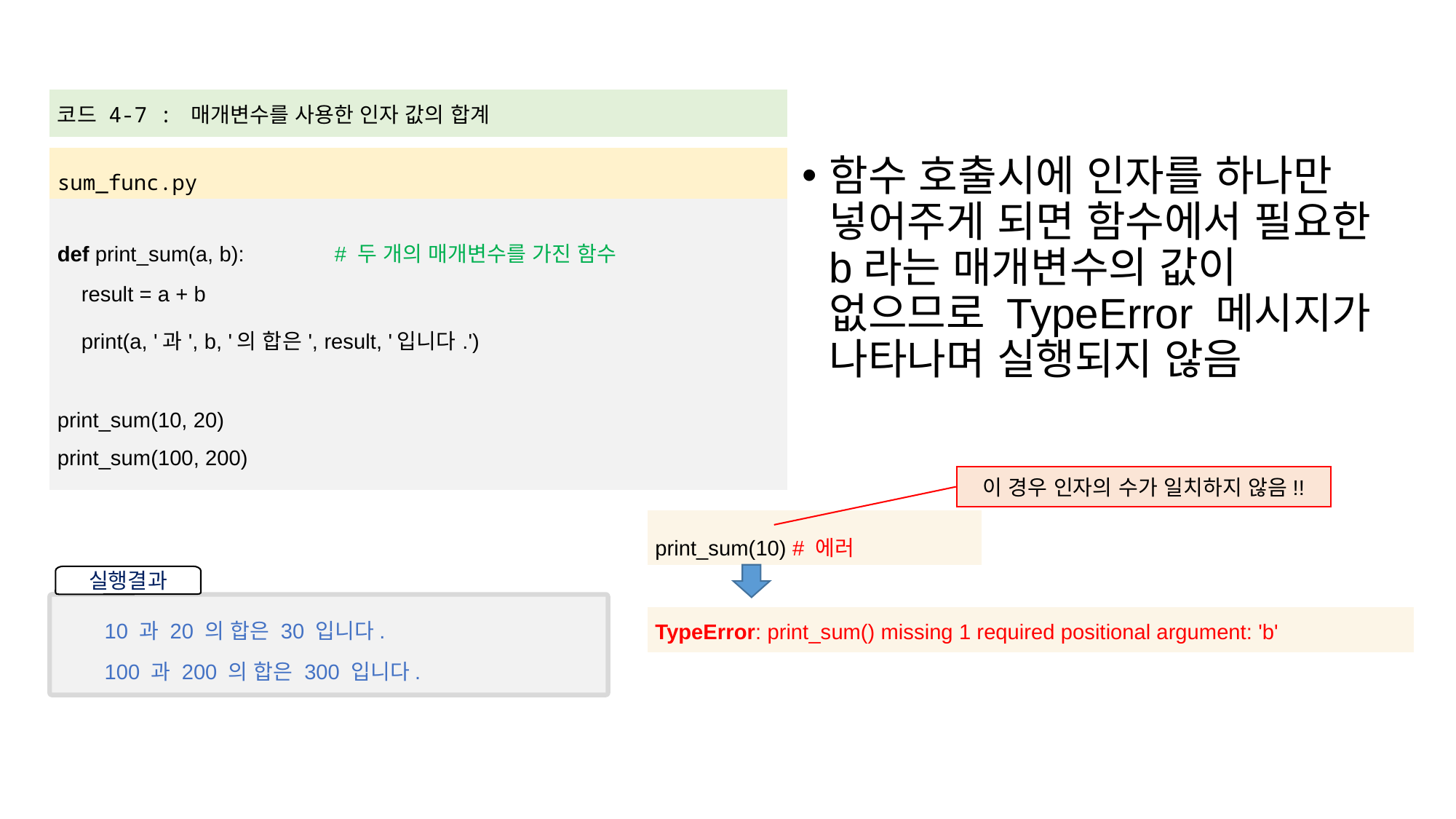

| 코드 4-7 : 매개변수를 사용한 인자 값의 합계 |
| --- |
|  |
| sum\_func.py |
| def print\_sum(a, b): # 두 개의 매개변수를 가진 함수 result = a + b print(a, '과', b, '의 합은', result, '입니다.') print\_sum(10, 20) print\_sum(100, 200) |
함수 호출시에 인자를 하나만 넣어주게 되면 함수에서 필요한 b라는 매개변수의 값이 없으므로 TypeError 메시지가 나타나며 실행되지 않음

이 경우 인자의 수가 일치하지 않음!!
| print\_sum(10) # 에러 |
| --- |

실행결과

10 과 20 의 합은 30 입니다.
100 과 200 의 합은 300 입니다.
| TypeError: print\_sum() missing 1 required positional argument: 'b' |
| --- |